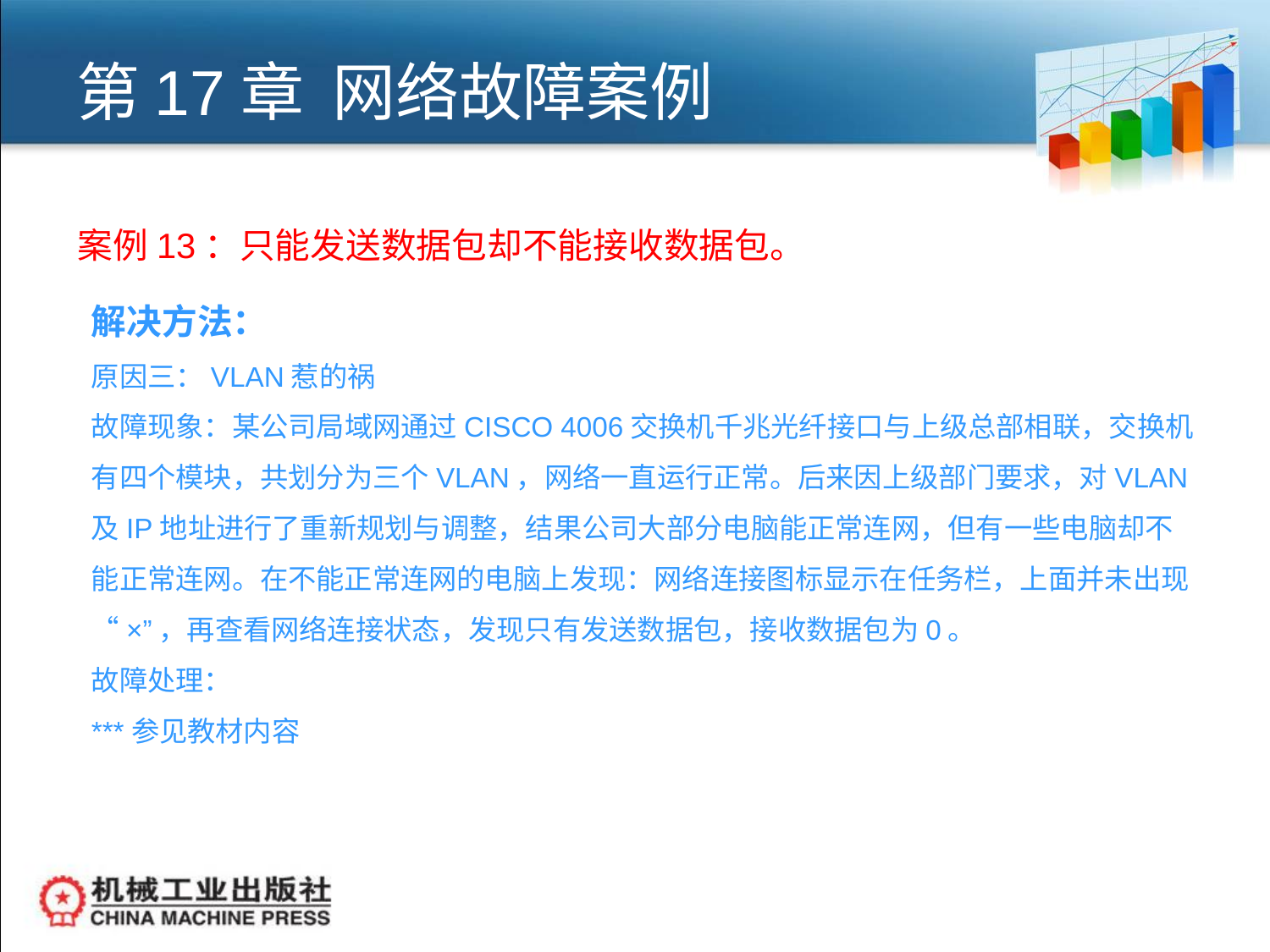

# 第17章  网络故障案例
案例13：只能发送数据包却不能接收数据包。
解决方法：
原因三：VLAN惹的祸
故障现象：某公司局域网通过CISCO 4006交换机千兆光纤接口与上级总部相联，交换机有四个模块，共划分为三个VLAN，网络一直运行正常。后来因上级部门要求，对VLAN及IP地址进行了重新规划与调整，结果公司大部分电脑能正常连网，但有一些电脑却不能正常连网。在不能正常连网的电脑上发现：网络连接图标显示在任务栏，上面并未出现“×”，再查看网络连接状态，发现只有发送数据包，接收数据包为0。
故障处理：
***参见教材内容